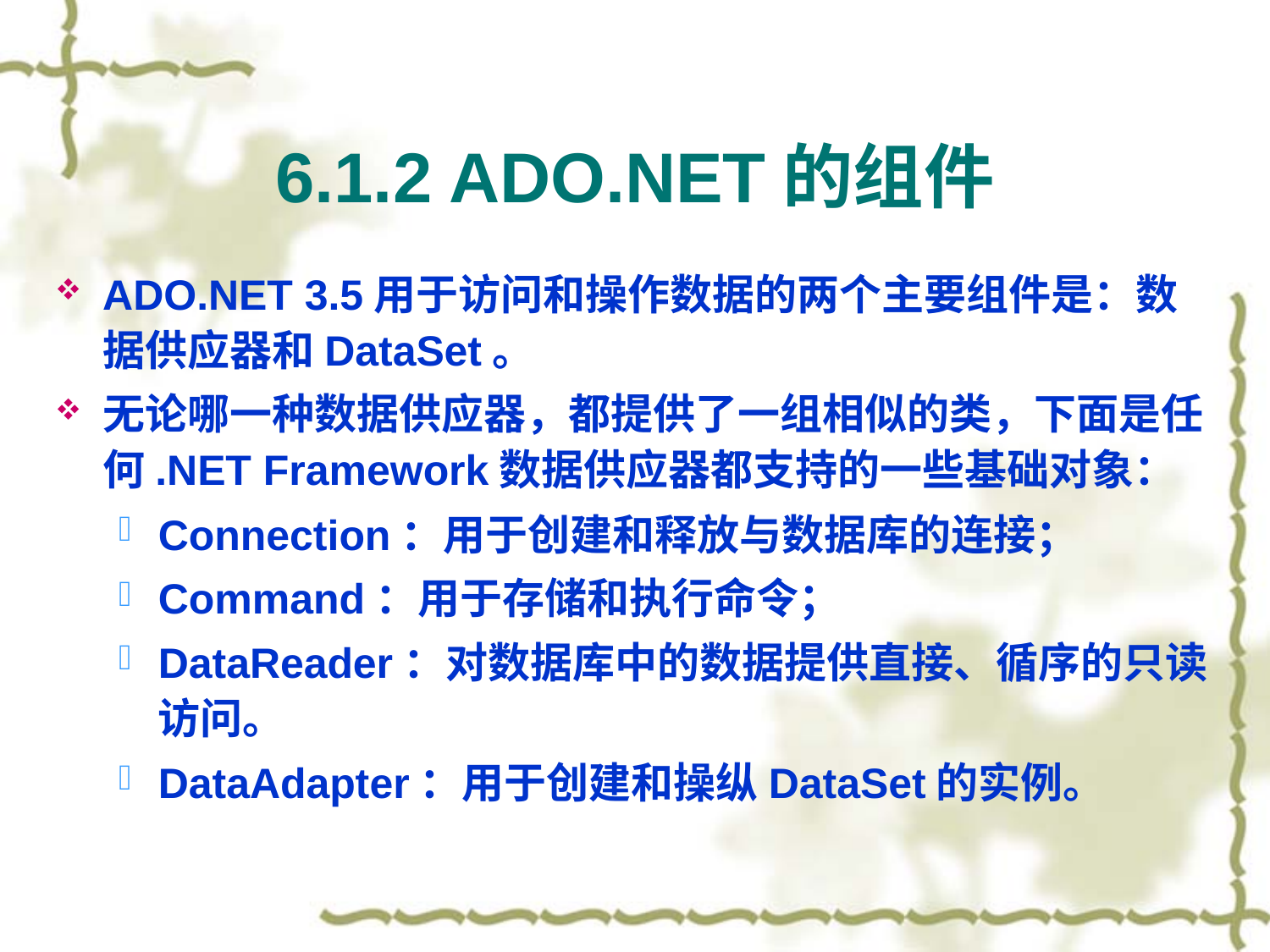

# 6.1.2 ADO.NET的组件
ADO.NET 3.5用于访问和操作数据的两个主要组件是：数据供应器和DataSet。
无论哪一种数据供应器，都提供了一组相似的类，下面是任何.NET Framework数据供应器都支持的一些基础对象：
Connection：用于创建和释放与数据库的连接；
Command：用于存储和执行命令；
DataReader：对数据库中的数据提供直接、循序的只读访问。
DataAdapter：用于创建和操纵DataSet的实例。